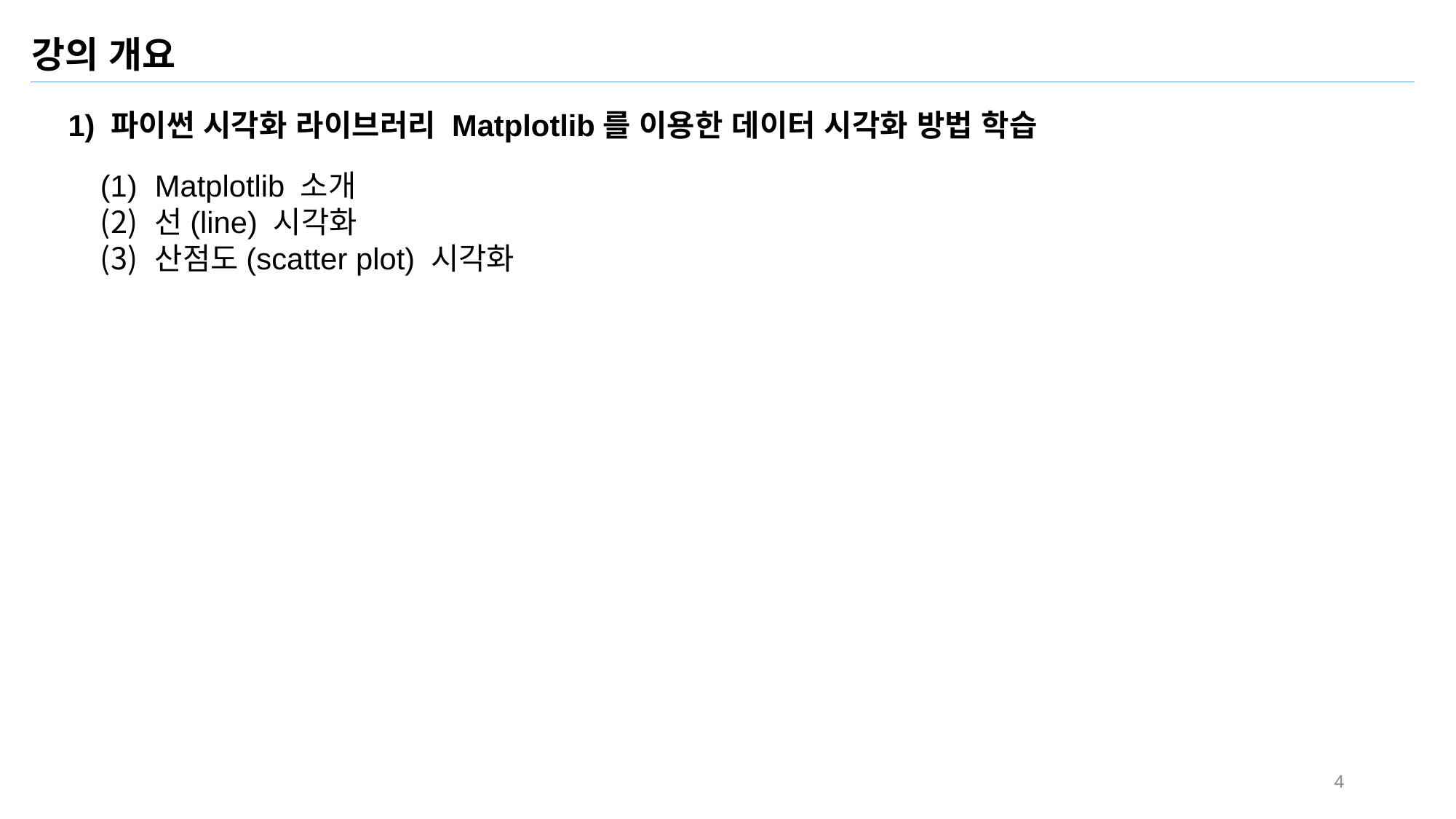

강의 개요
1) 파이썬 시각화 라이브러리 Matplotlib를 이용한 데이터 시각화 방법 학습
Matplotlib 소개
선(line) 시각화
산점도(scatter plot) 시각화
4